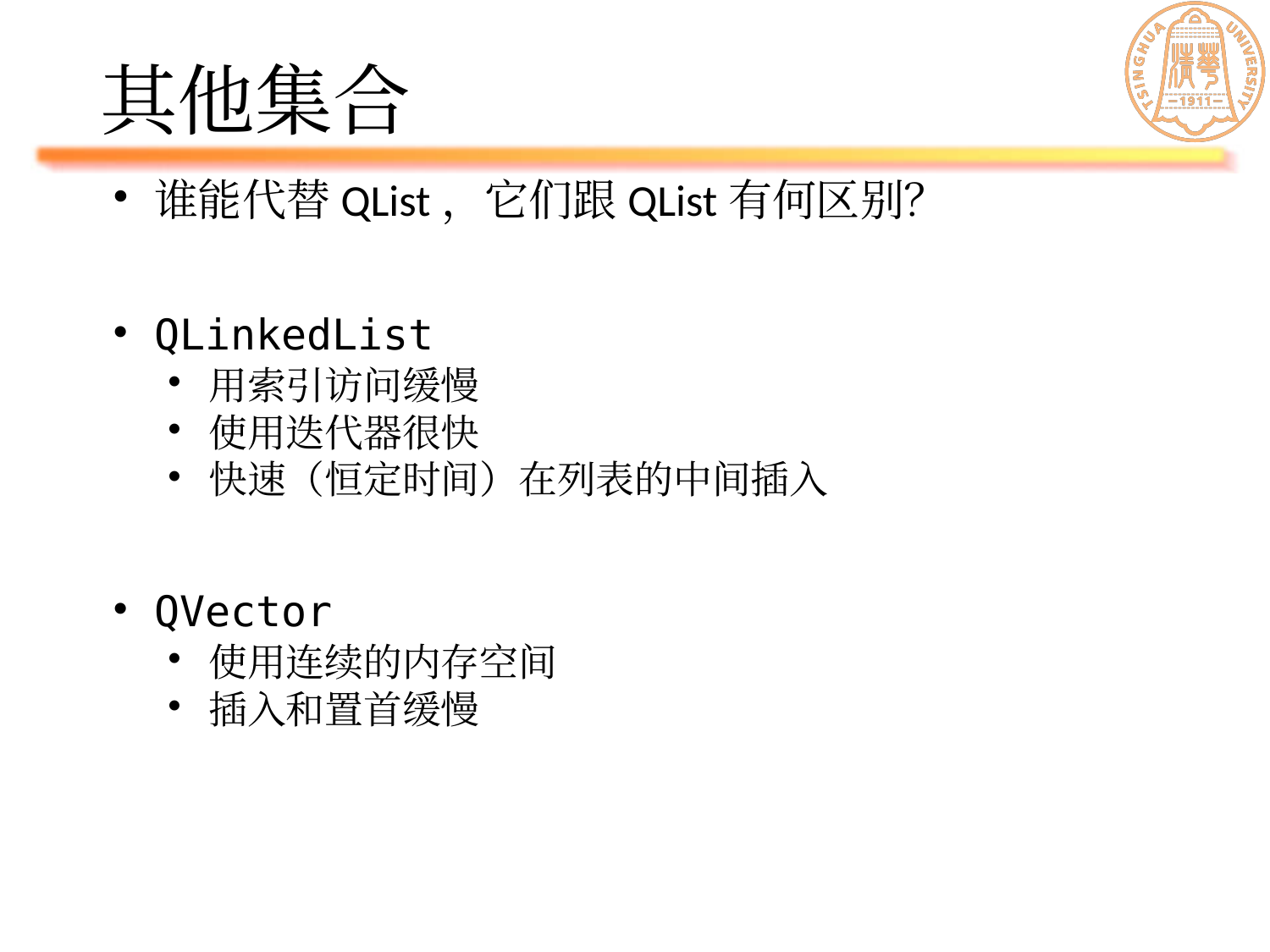

# 其他集合
谁能代替QList，它们跟QList有何区别？

QLinkedList
用索引访问缓慢
使用迭代器很快
快速（恒定时间）在列表的中间插入

QVector
使用连续的内存空间
插入和置首缓慢